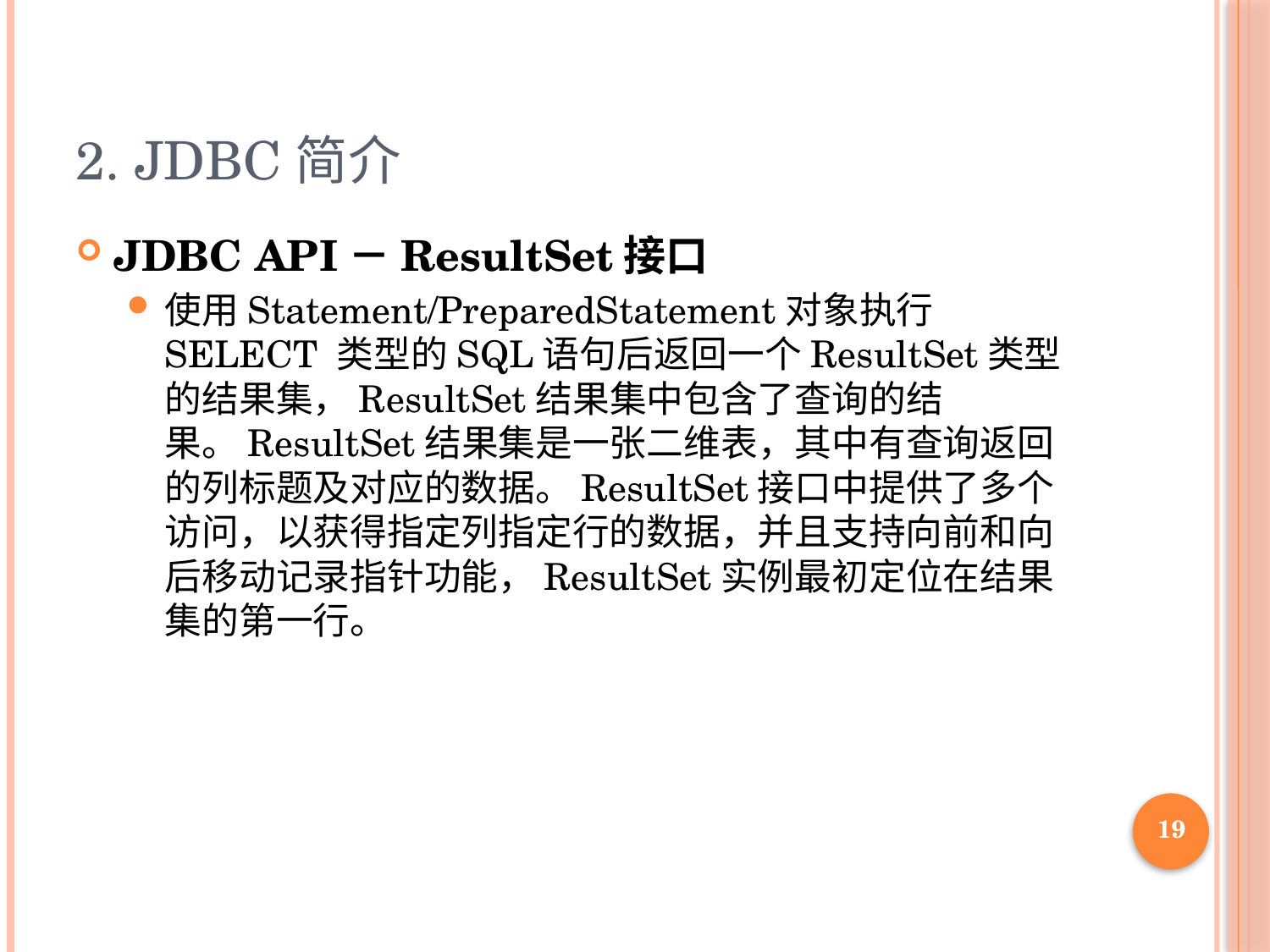

# 2. JDBC简介
JDBC API－ResultSet接口
使用Statement/PreparedStatement对象执行SELECT 类型的SQL语句后返回一个ResultSet类型的结果集，ResultSet结果集中包含了查询的结果。ResultSet结果集是一张二维表，其中有查询返回的列标题及对应的数据。ResultSet接口中提供了多个访问，以获得指定列指定行的数据，并且支持向前和向后移动记录指针功能，ResultSet实例最初定位在结果集的第一行。
19